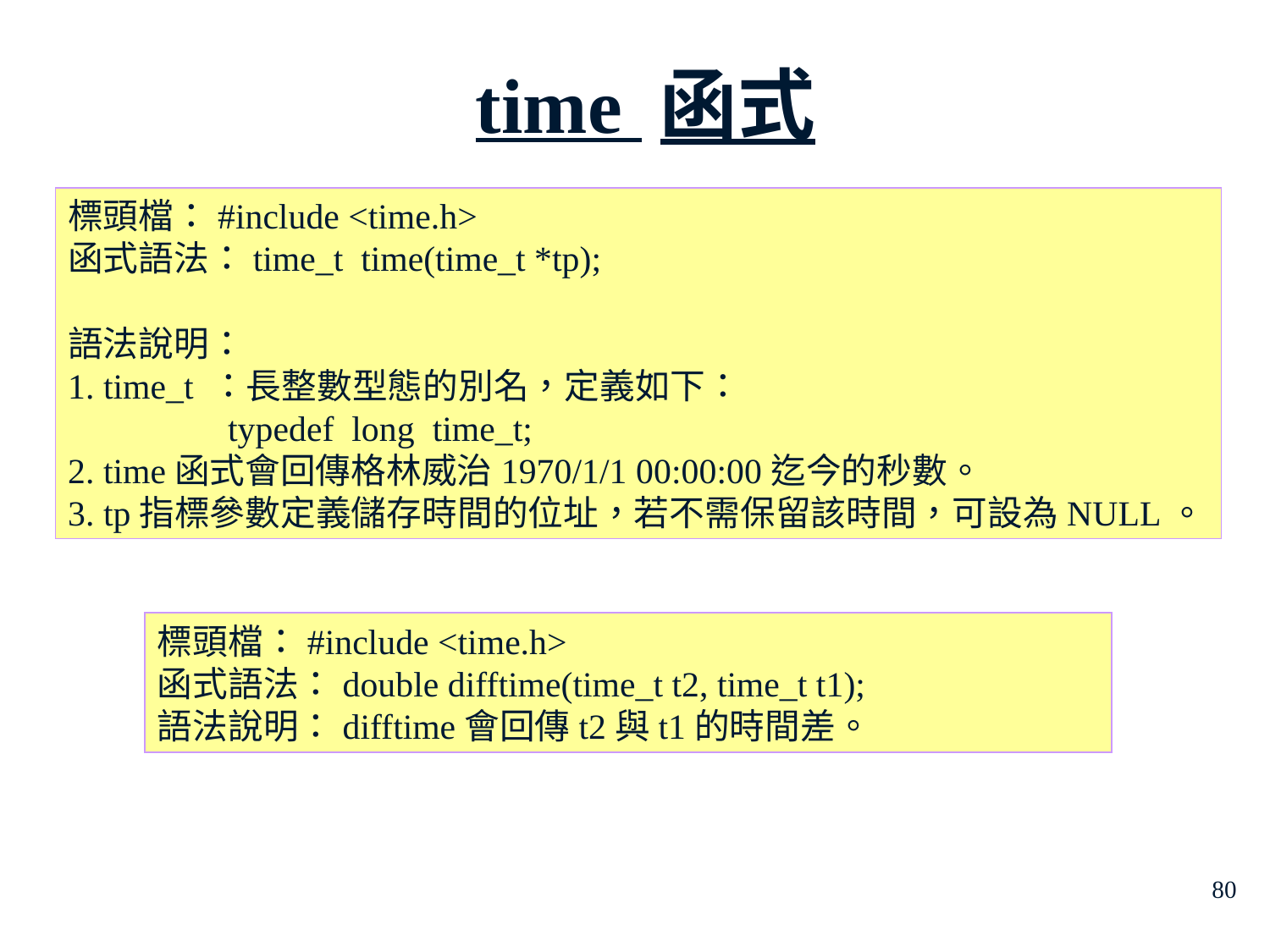

# time 函式
標頭檔：#include <time.h>
函式語法：time_t  time(time_t *tp);

語法說明：
1. time_t ：長整數型態的別名，定義如下：
                  typedef  long  time_t;
2. time函式會回傳格林威治1970/1/1 00:00:00迄今的秒數。
3. tp指標參數定義儲存時間的位址，若不需保留該時間，可設為NULL。
(2)利用time計算函式執行時間：
標頭檔：#include <time.h>
函式語法：double difftime(time_t t2, time_t t1);
語法說明：difftime會回傳t2與t1的時間差。
80